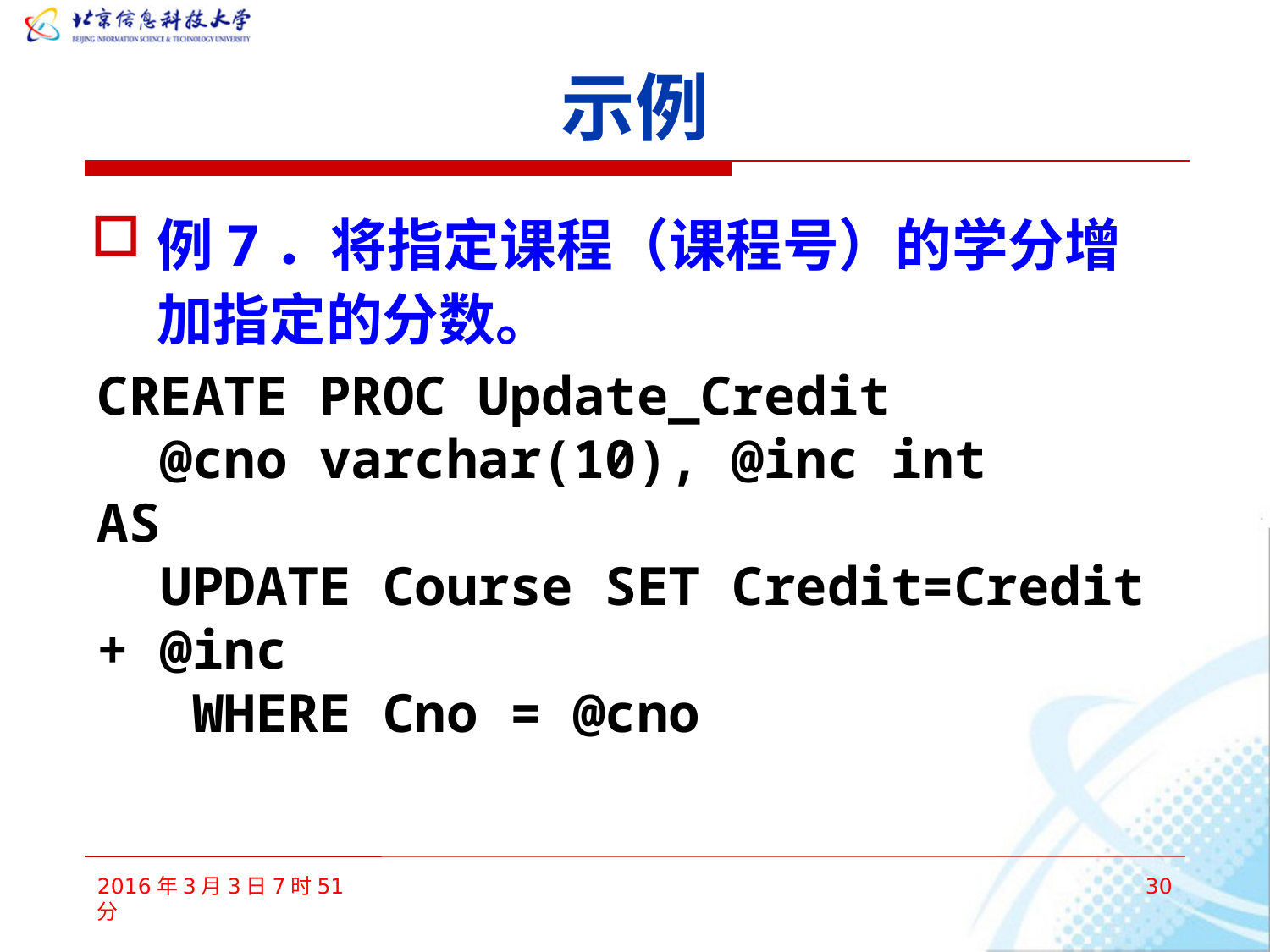

# 示例
例7．将指定课程（课程号）的学分增加指定的分数。
CREATE PROC Update_Credit
  @cno varchar(10), @inc int
AS
  UPDATE Course SET Credit=Credit + @inc
   WHERE Cno = @cno
2016年3月3日7时51分
30